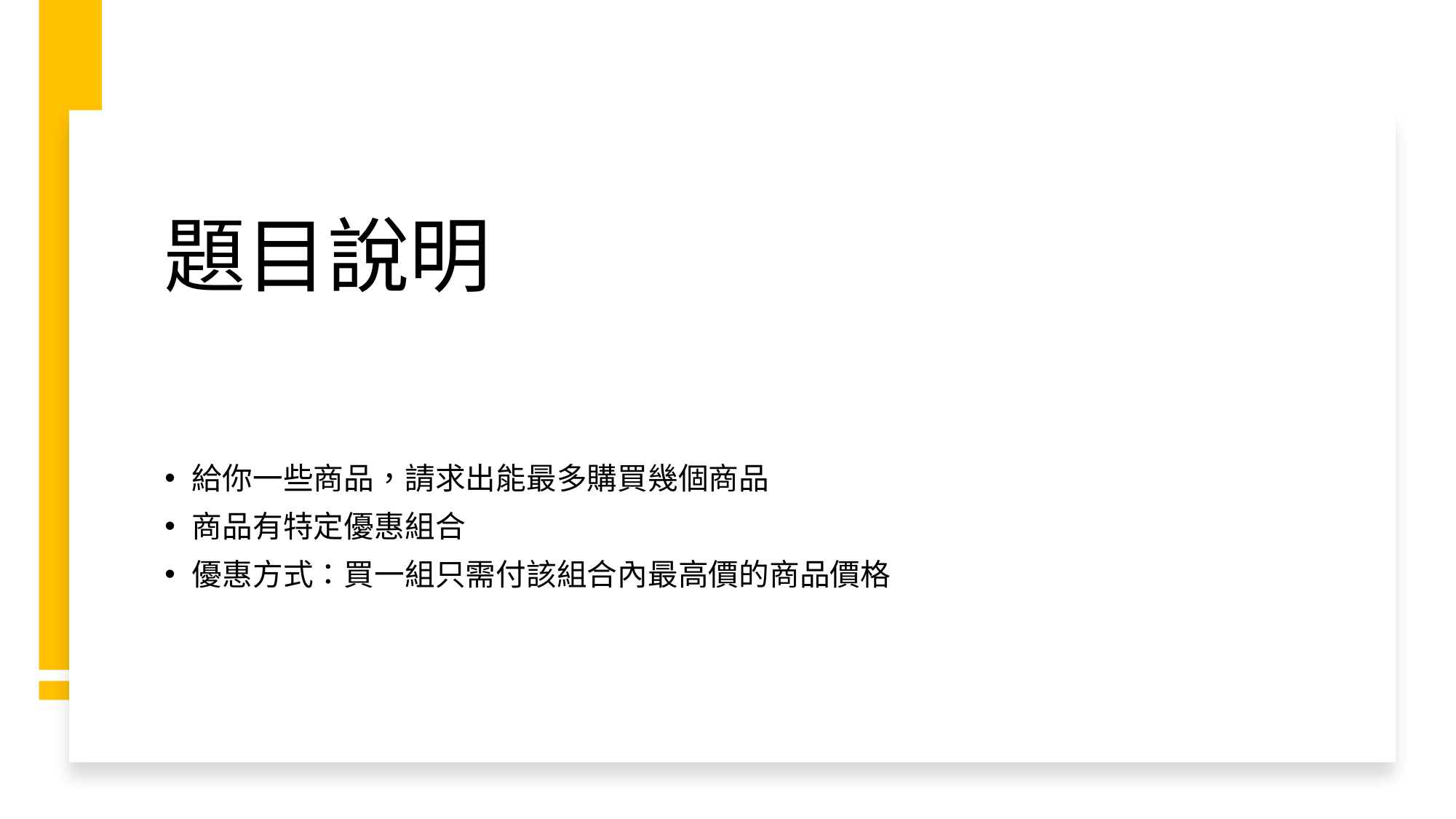

# 題目說明

給你一些商品，請求出能最多購買幾個商品
商品有特定優惠組合
優惠方式：買一組只需付該組合內最高價的商品價格